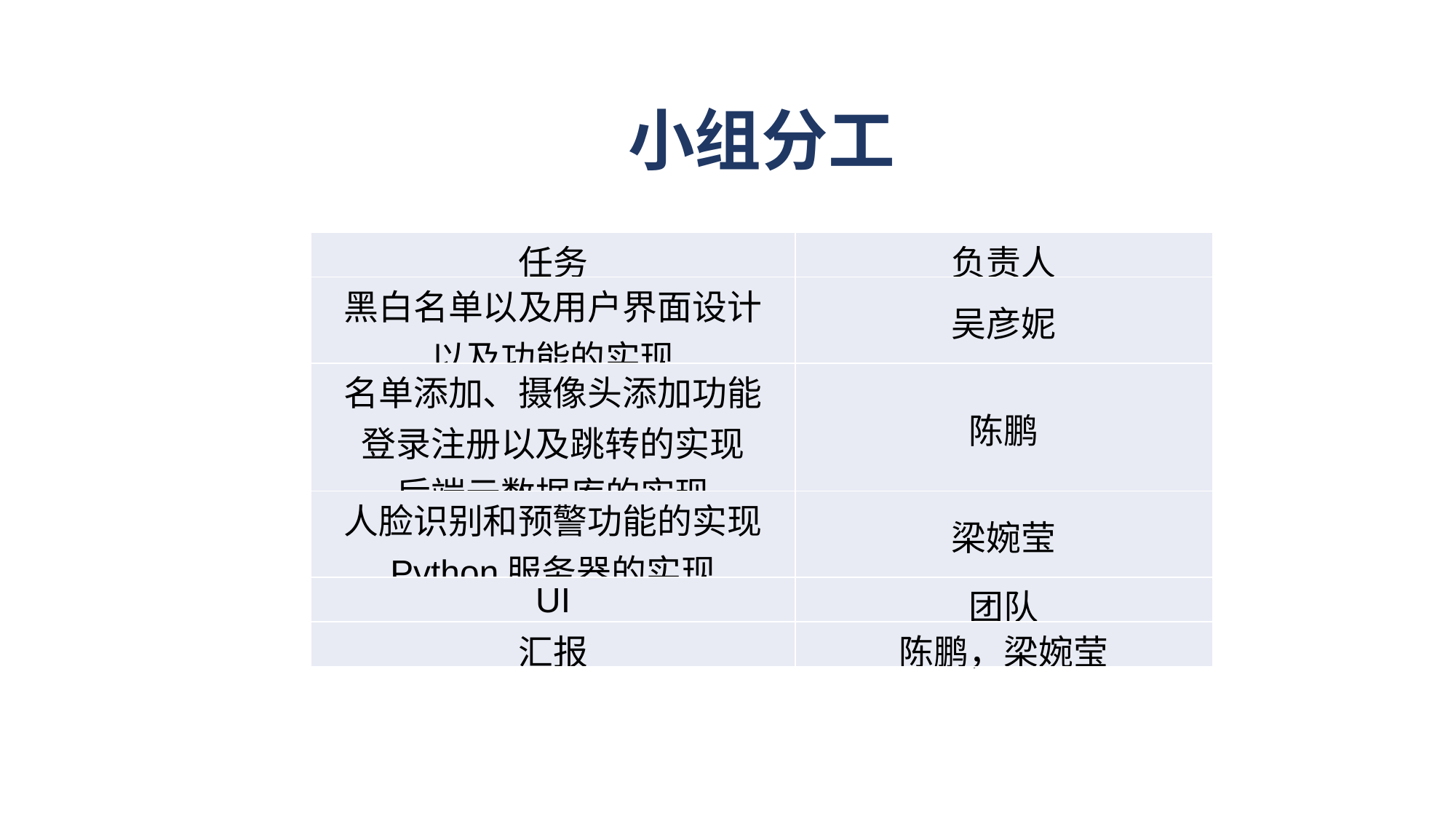

小组分工
| 任务 | 负责人 |
| --- | --- |
| 黑白名单以及用户界面设计 以及功能的实现 | 吴彦妮 |
| 名单添加、摄像头添加功能 登录注册以及跳转的实现 后端云数据库的实现 | 陈鹏 |
| 人脸识别和预警功能的实现 Python服务器的实现 | 梁婉莹 |
| UI | 团队 |
| 汇报 | 陈鹏，梁婉莹 |